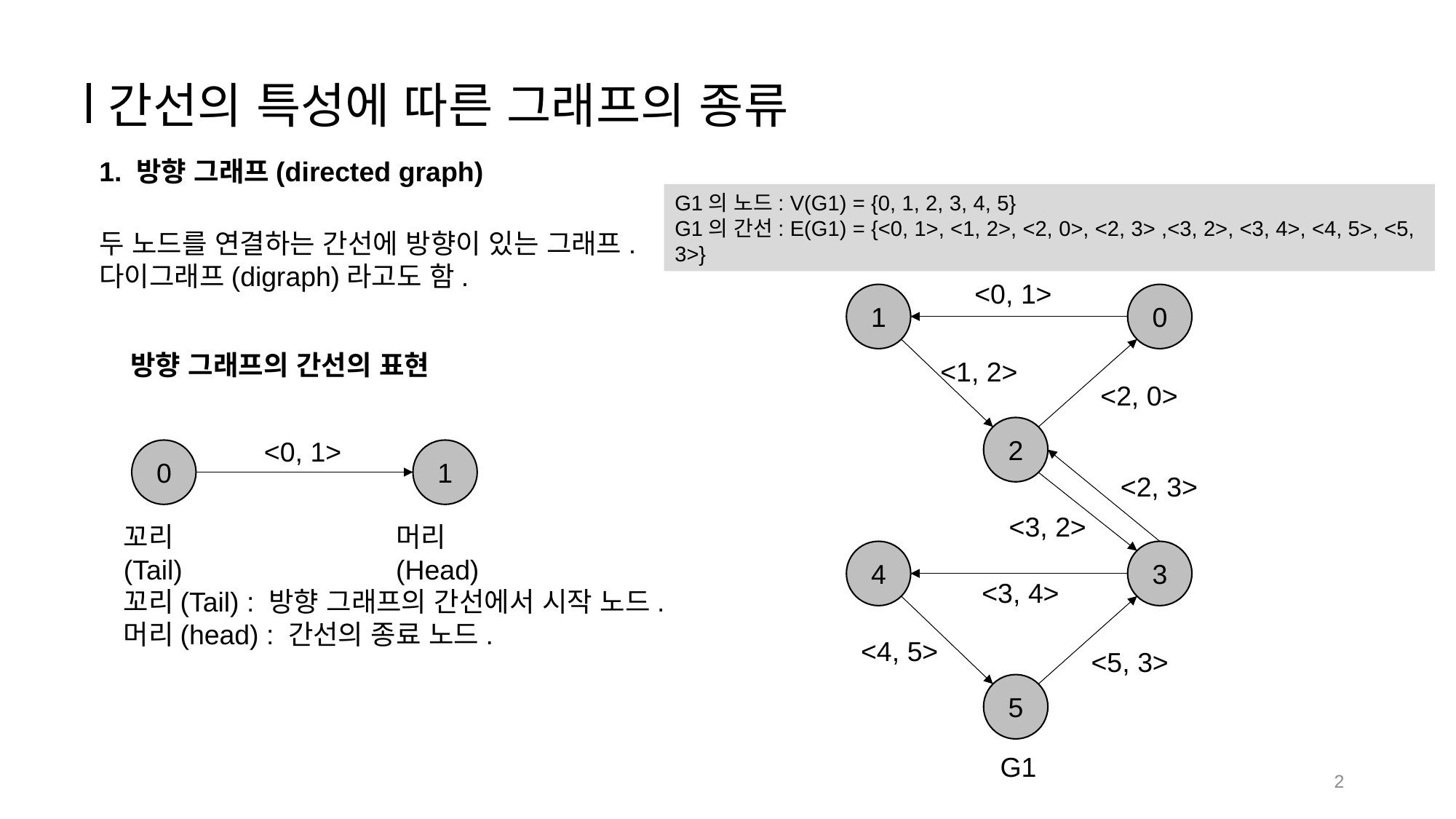

간선의 특성에 따른 그래프의 종류
1. 방향 그래프(directed graph)
G1의 노드: V(G1) = {0, 1, 2, 3, 4, 5}
G1의 간선: E(G1) = {<0, 1>, <1, 2>, <2, 0>, <2, 3> ,<3, 2>, <3, 4>, <4, 5>, <5, 3>}
두 노드를 연결하는 간선에 방향이 있는 그래프.
다이그래프(digraph)라고도 함.

<0, 1>
1
0
    방향 그래프의 간선의 표현
<1, 2>
<2, 0>
2
<0, 1>
1
0
<2, 3>
<3, 2>
꼬리(Tail)
머리(Head)
4
3
<3, 4>
꼬리(Tail) : 방향 그래프의 간선에서 시작 노드.
머리(head) : 간선의 종료 노드.
<4, 5>
<5, 3>
5
G1
2